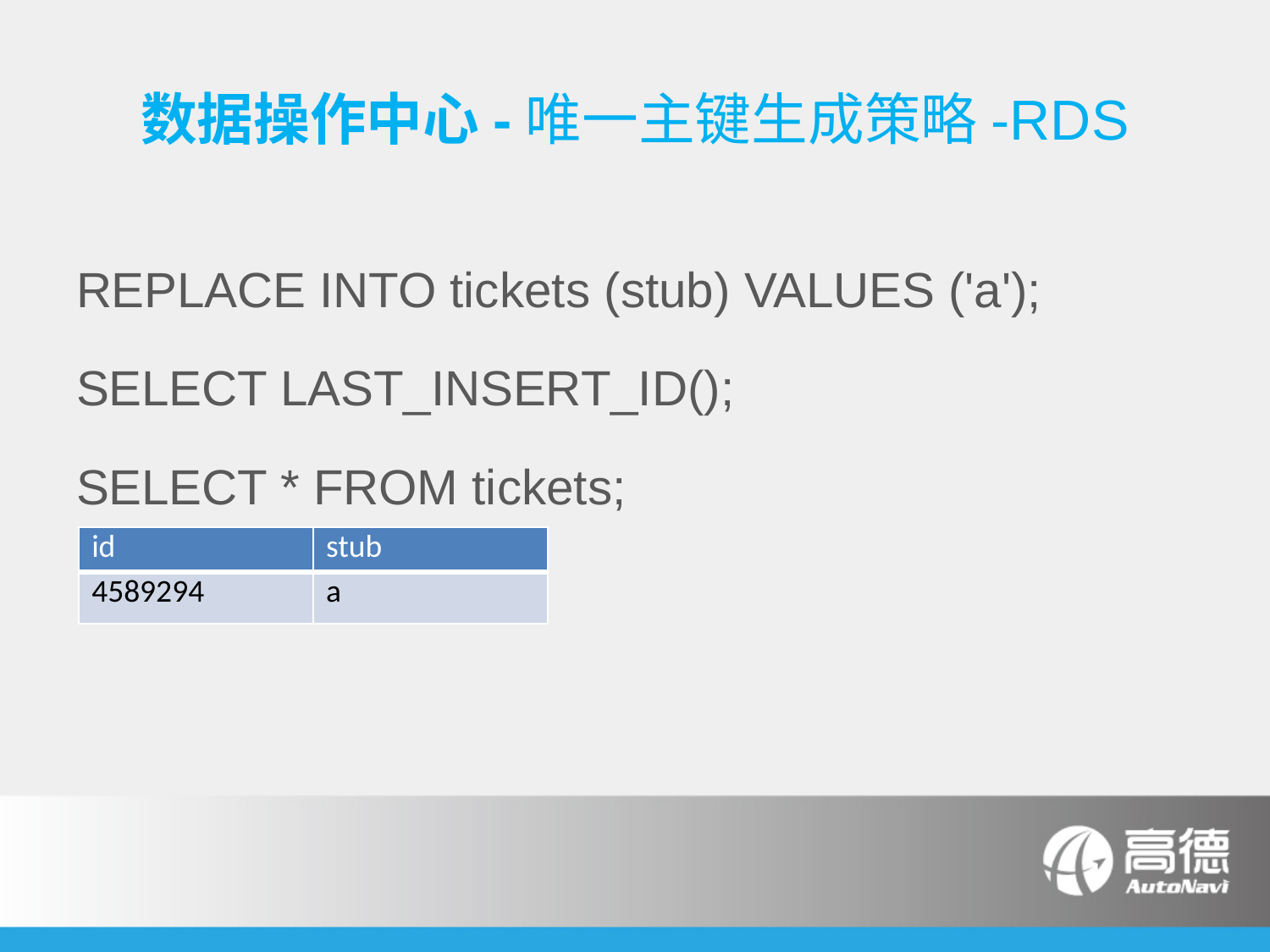

# 数据操作中心-唯一主键生成策略-RDS
REPLACE INTO tickets (stub) VALUES ('a');
SELECT LAST_INSERT_ID();
SELECT * FROM tickets;

| id | stub |
| --- | --- |
| 4589294 | a |